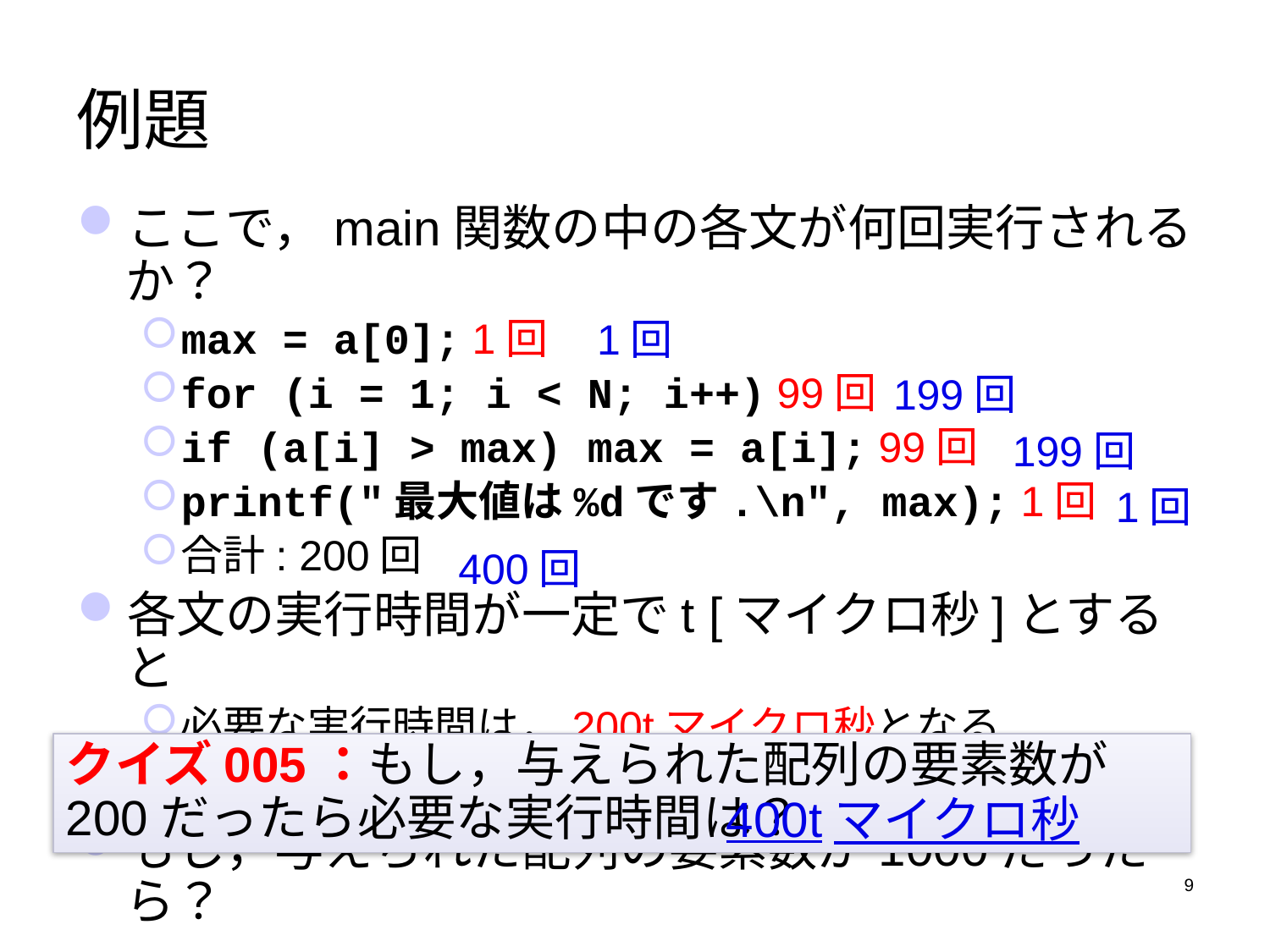

# 例題
ここで，main関数の中の各文が何回実行されるか？
max = a[0]; 1回
for (i = 1; i < N; i++) 99回
if (a[i] > max) max = a[i]; 99回
printf("最大値は%dです.\n", max); 1回
合計: 200回
各文の実行時間が一定でt [マイクロ秒]とすると
必要な実行時間は，200tマイクロ秒となる

もし，与えられた配列の要素数が1000だったら？

1回
199回
199回
1回
400回
クイズ005：もし，与えられた配列の要素数が200だったら必要な実行時間は？
400tマイクロ秒
9